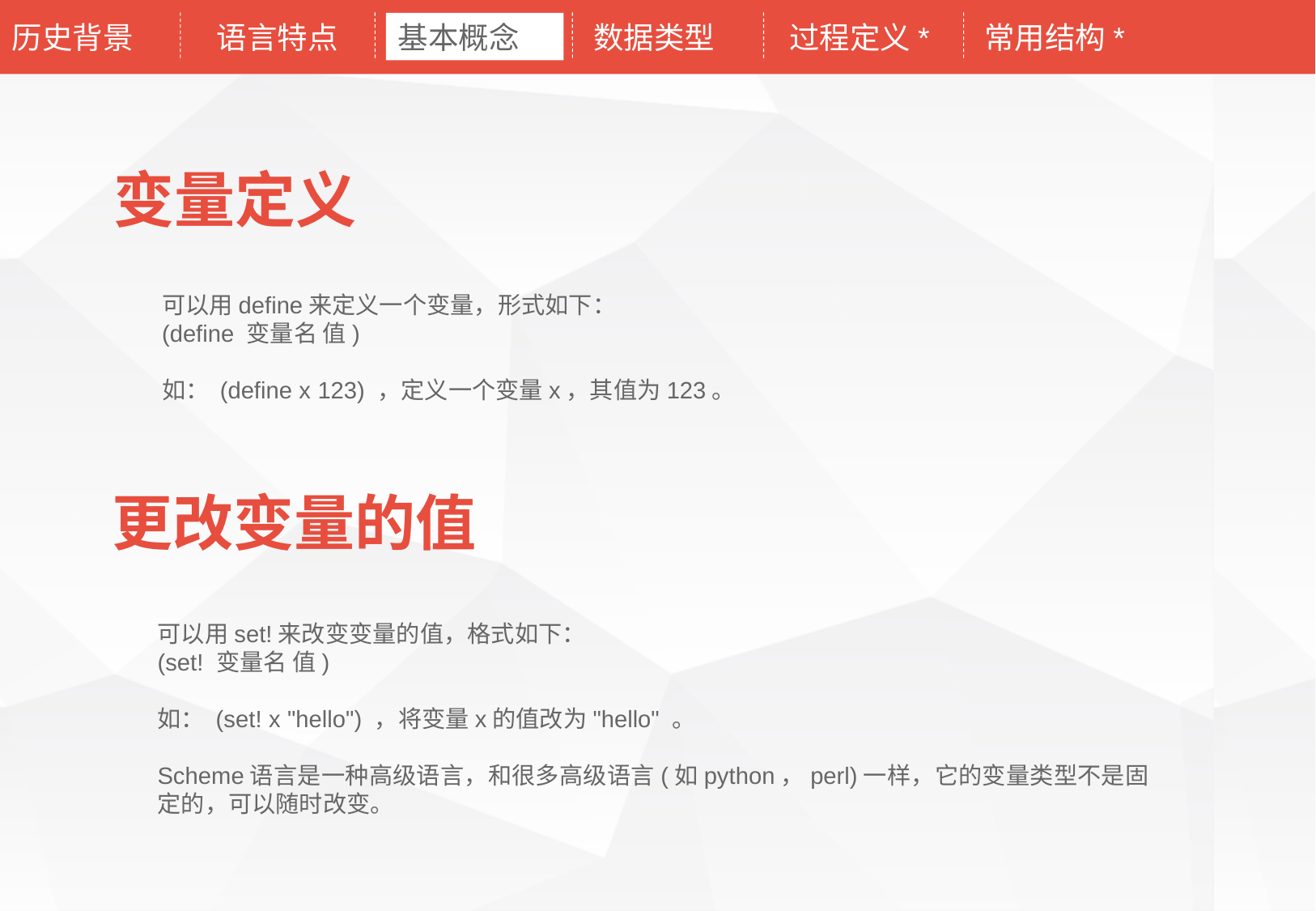

历史背景

语言特点

基本概念

数据类型

过程定义*

常用结构*

变量定义
可以用define来定义一个变量，形式如下：
(define 变量名 值)

如： (define x 123) ，定义一个变量x，其值为123。
更改变量的值
可以用set!来改变变量的值，格式如下：
(set! 变量名 值)

如： (set! x "hello") ，将变量x的值改为"hello" 。

Scheme语言是一种高级语言，和很多高级语言(如python，perl)一样，它的变量类型不是固定的，可以随时改变。